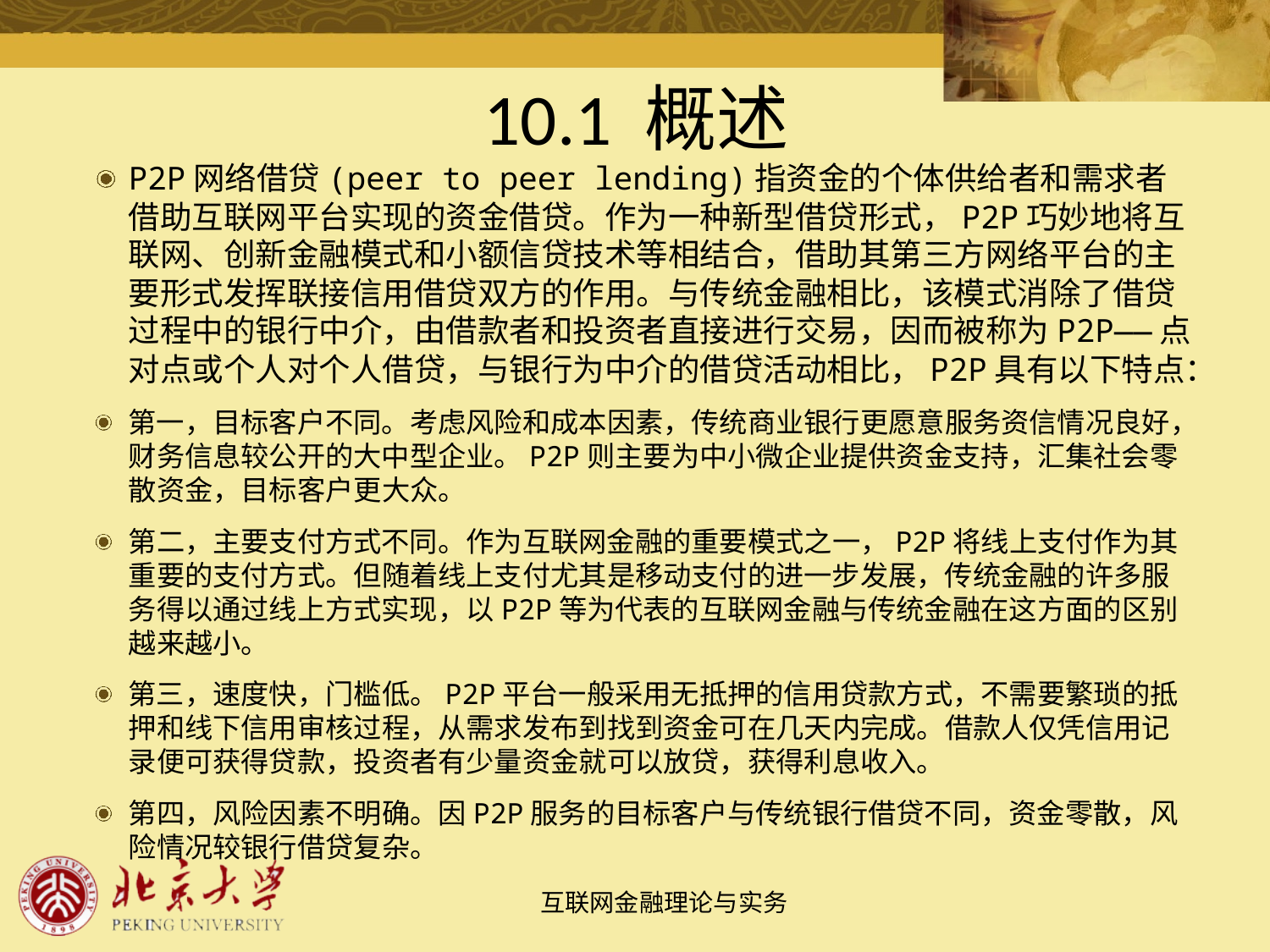

# 10.1 概述
P2P网络借贷(peer to peer lending)指资金的个体供给者和需求者借助互联网平台实现的资金借贷。作为一种新型借贷形式，P2P巧妙地将互联网、创新金融模式和小额信贷技术等相结合，借助其第三方网络平台的主要形式发挥联接信用借贷双方的作用。与传统金融相比，该模式消除了借贷过程中的银行中介，由借款者和投资者直接进行交易，因而被称为P2P——点对点或个人对个人借贷，与银行为中介的借贷活动相比，P2P具有以下特点：
第一，目标客户不同。考虑风险和成本因素，传统商业银行更愿意服务资信情况良好，财务信息较公开的大中型企业。P2P则主要为中小微企业提供资金支持，汇集社会零散资金，目标客户更大众。
第二，主要支付方式不同。作为互联网金融的重要模式之一，P2P将线上支付作为其重要的支付方式。但随着线上支付尤其是移动支付的进一步发展，传统金融的许多服务得以通过线上方式实现，以P2P等为代表的互联网金融与传统金融在这方面的区别越来越小。
第三，速度快，门槛低。P2P平台一般采用无抵押的信用贷款方式，不需要繁琐的抵押和线下信用审核过程，从需求发布到找到资金可在几天内完成。借款人仅凭信用记录便可获得贷款，投资者有少量资金就可以放贷，获得利息收入。
第四，风险因素不明确。因P2P服务的目标客户与传统银行借贷不同，资金零散，风险情况较银行借贷复杂。